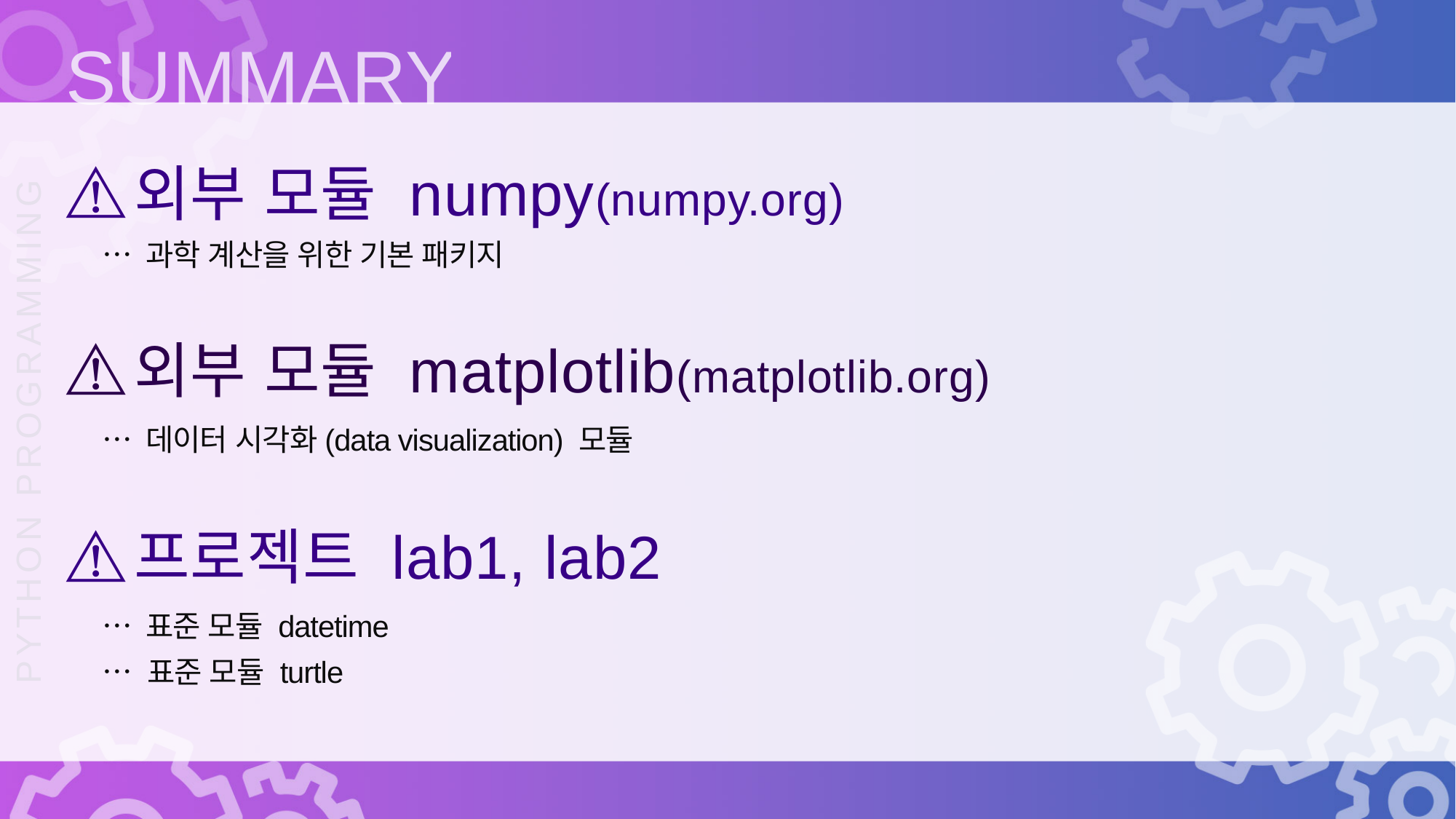

외부 모듈 numpy(numpy.org)
… 과학 계산을 위한 기본 패키지
외부 모듈 matplotlib(matplotlib.org)
… 데이터 시각화(data visualization) 모듈
프로젝트 lab1, lab2
… 표준 모듈 datetime
… 표준 모듈 turtle